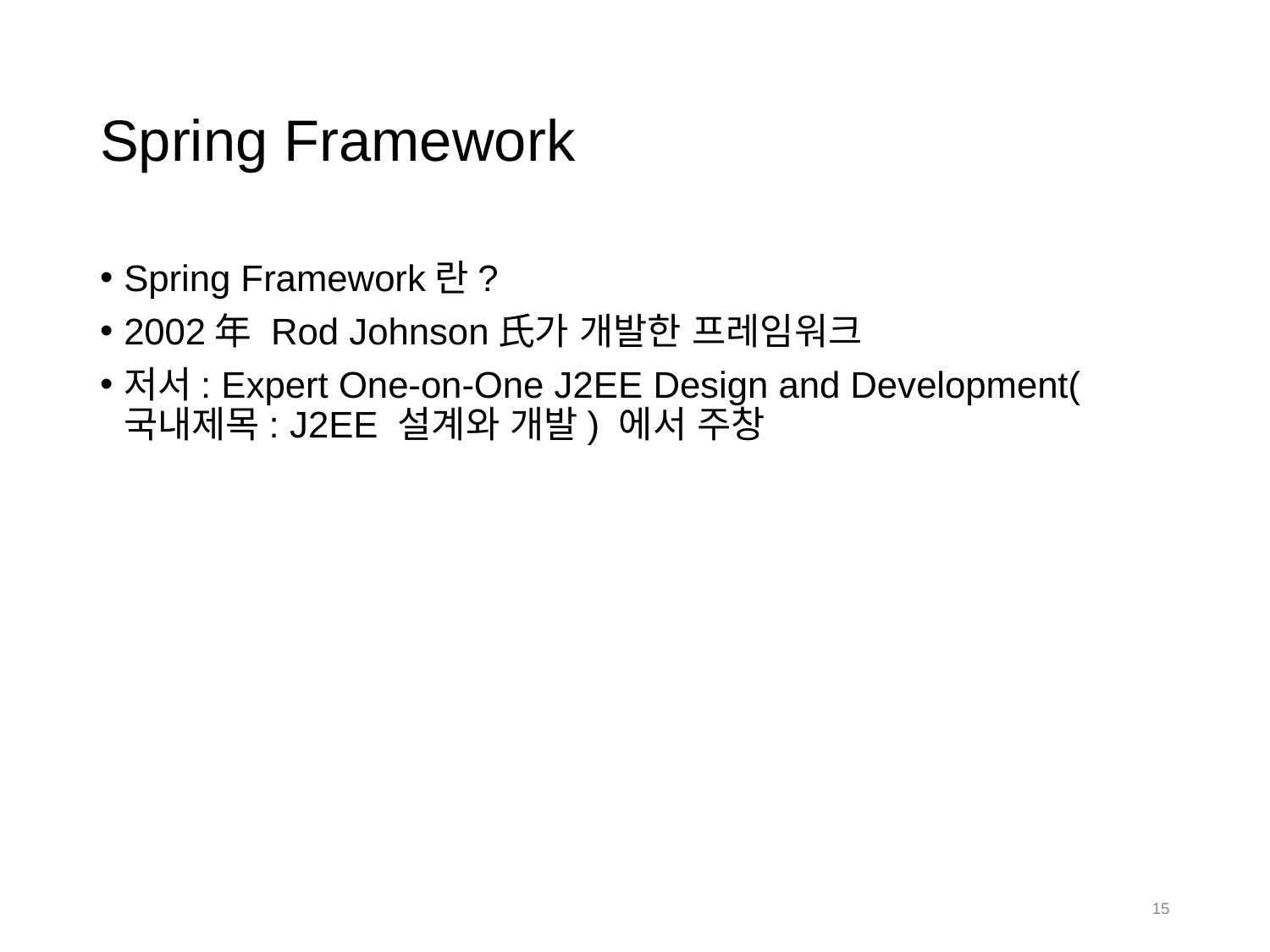

# Spring Framework
Spring Framework란?
2002年 Rod Johnson氏가 개발한 프레임워크
저서: Expert One-on-One J2EE Design and Development(국내제목: J2EE 설계와 개발) 에서 주창
15